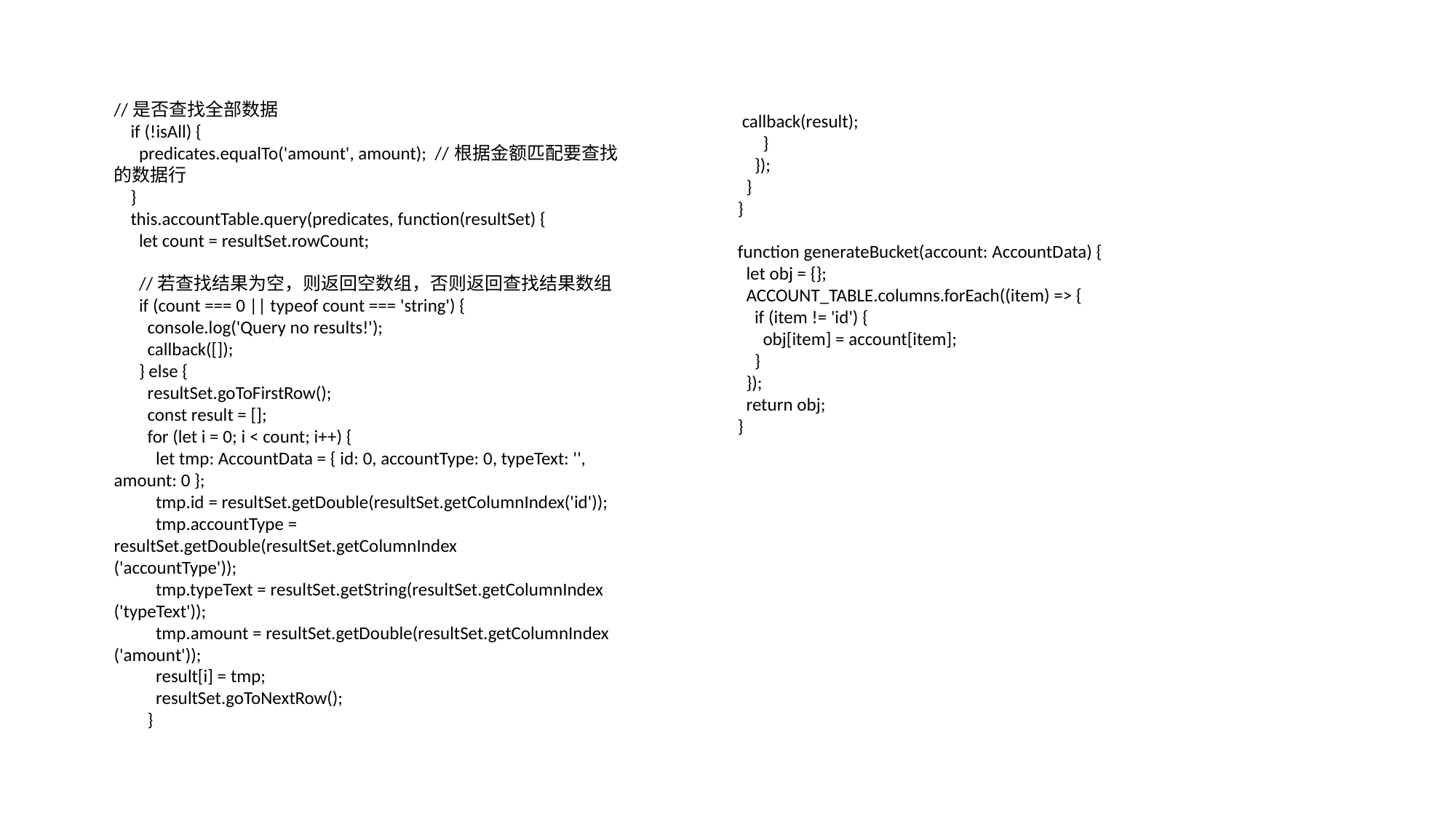

//是否查找全部数据
    if (!isAll) {
      predicates.equalTo('amount', amount);  //根据金额匹配要查找的数据行
    }
    this.accountTable.query(predicates, function(resultSet) {
      let count = resultSet.rowCount;

      //若查找结果为空，则返回空数组，否则返回查找结果数组
      if (count === 0 || typeof count === 'string') {
        console.log('Query no results!');
        callback([]);
      } else {
        resultSet.goToFirstRow();
        const result = [];
        for (let i = 0; i < count; i++) {
          let tmp: AccountData = { id: 0, accountType: 0, typeText: '', amount: 0 };
          tmp.id = resultSet.getDouble(resultSet.getColumnIndex('id'));
          tmp.accountType = resultSet.getDouble(resultSet.getColumnIndex
('accountType'));
          tmp.typeText = resultSet.getString(resultSet.getColumnIndex
('typeText'));
          tmp.amount = resultSet.getDouble(resultSet.getColumnIndex
('amount'));
          result[i] = tmp;
          resultSet.goToNextRow();
        }
 callback(result);
      }
    });
  }
}

function generateBucket(account: AccountData) {
  let obj = {};
  ACCOUNT_TABLE.columns.forEach((item) => {
    if (item != 'id') {
      obj[item] = account[item];
    }
  });
  return obj;
}